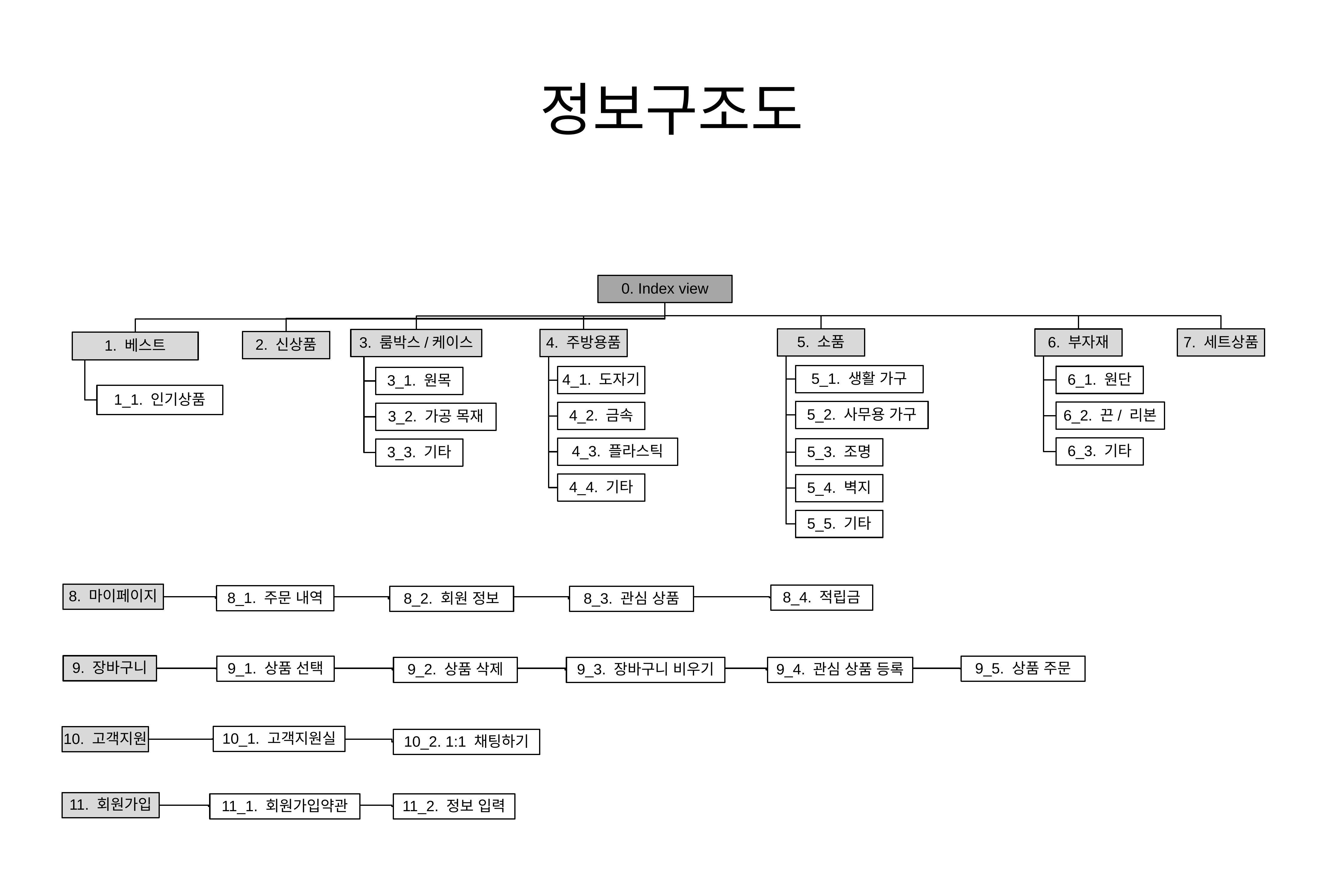

# 정보구조도
0. Index view
1. 베스트
1_1. 인기상품
2. 신상품
3. 룸박스/케이스
3_1. 원목
3_2. 가공 목재
3_3. 기타
4. 주방용품
4_1. 도자기
4_2. 금속
4_3. 플라스틱
4_4. 기타
5. 소품
5_1. 생활 가구
5_2. 사무용 가구
5_3. 조명
5_4. 벽지
5_5. 기타
6. 부자재
6_1. 원단
6_2. 끈/ 리본
6_3. 기타
7. 세트상품
8. 마이페이지
8_1. 주문 내역
8_2. 회원 정보
8_3. 관심 상품
8_4. 적립금
9. 장바구니
9_1. 상품 선택
9_2. 상품 삭제
9_3. 장바구니 비우기
9_4. 관심 상품 등록
9_5. 상품 주문
10. 고객지원
10_1. 고객지원실
10_2. 1:1 채팅하기
11. 회원가입
11_1. 회원가입약관
11_2. 정보 입력